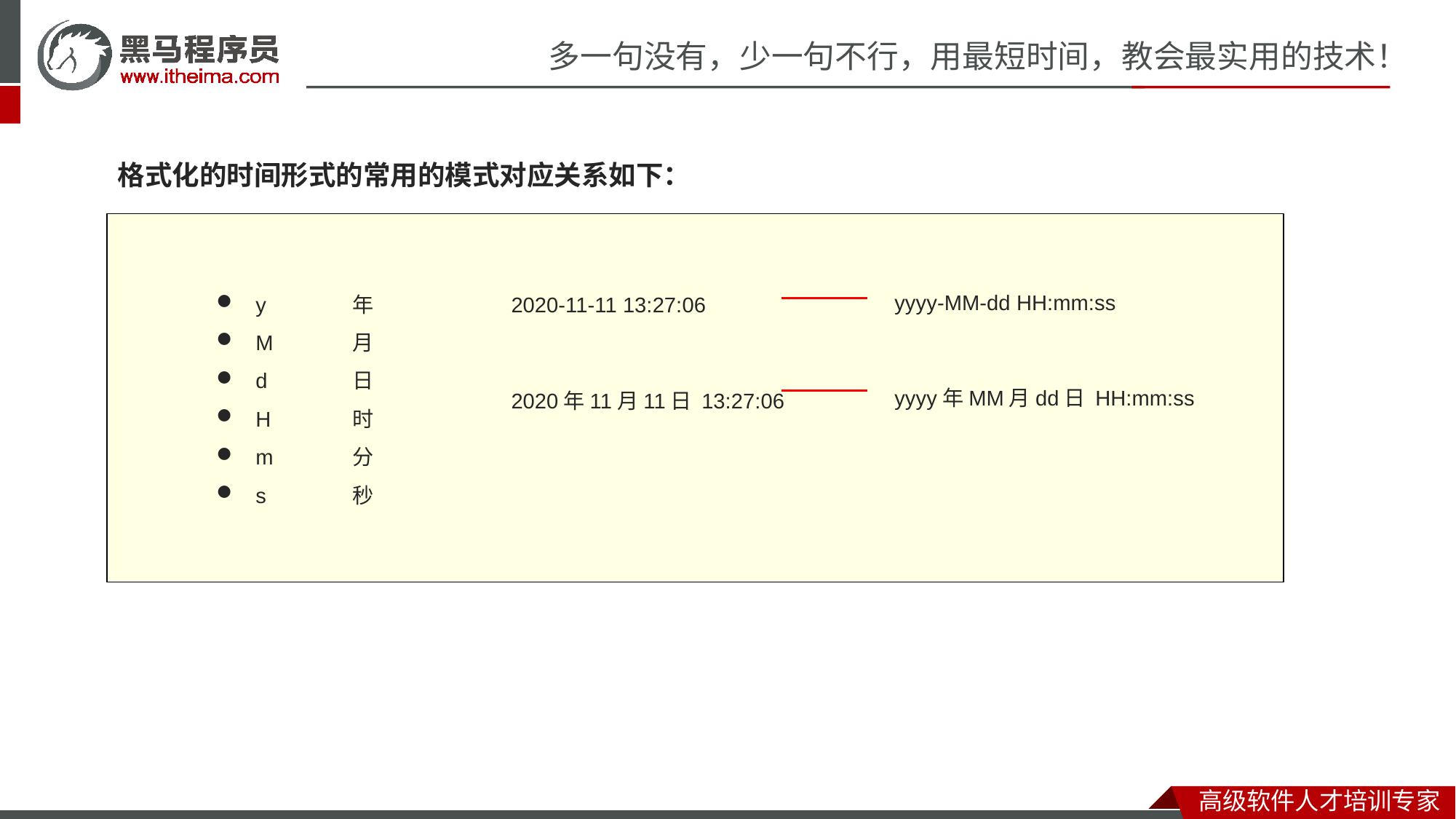

格式化的时间形式的常用的模式对应关系如下：

yyyy-MM-dd HH:mm:ss
  y	年
  M	月
  d	日
  H	时
  m	分
  s	秒
2020-11-11 13:27:06
yyyy年MM月dd日 HH:mm:ss
2020年11月11日 13:27:06